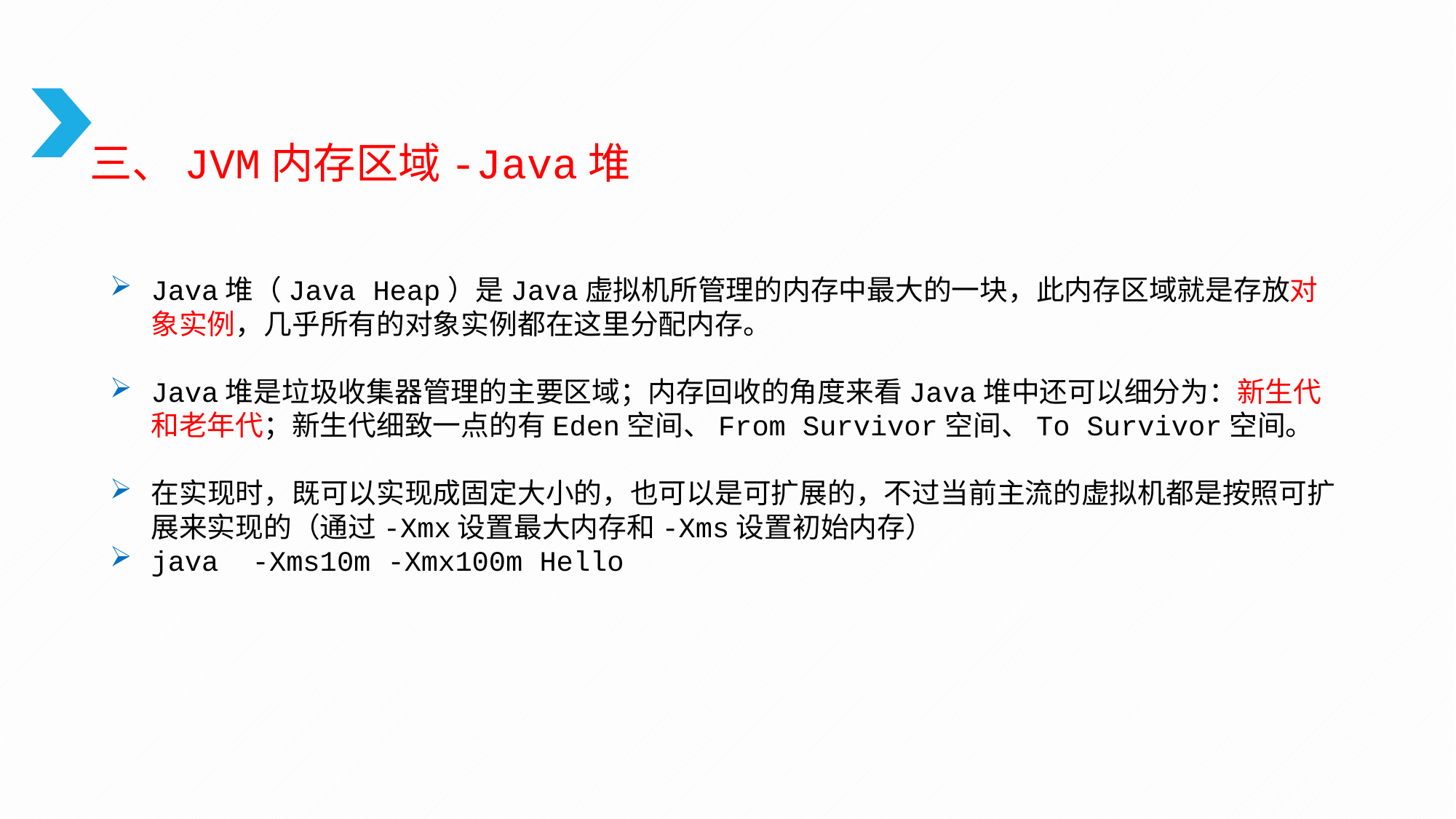

三、JVM内存区域-Java堆

Java堆（Java Heap）是Java虚拟机所管理的内存中最大的一块，此内存区域就是存放对象实例，几乎所有的对象实例都在这里分配内存。

Java堆是垃圾收集器管理的主要区域；内存回收的角度来看Java堆中还可以细分为：新生代和老年代；新生代细致一点的有Eden空间、From Survivor空间、To Survivor空间。

在实现时，既可以实现成固定大小的，也可以是可扩展的，不过当前主流的虚拟机都是按照可扩展来实现的（通过-Xmx设置最大内存和-Xms设置初始内存）
java  -Xms10m -Xmx100m Hello